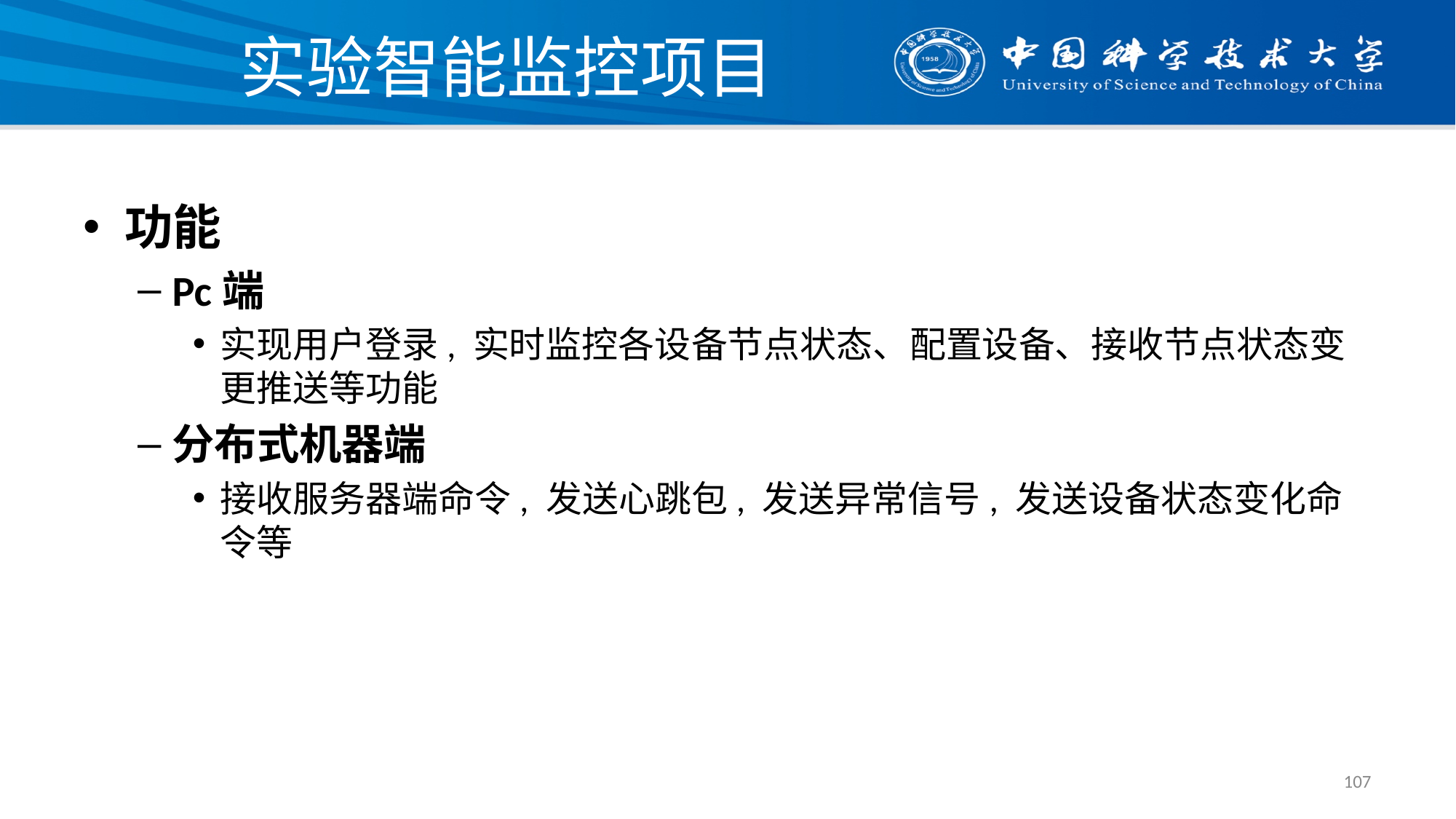

# 实验智能监控项目
功能
Pc端
实现用户登录, 实时监控各设备节点状态、配置设备、接收节点状态变更推送等功能
分布式机器端
接收服务器端命令, 发送心跳包, 发送异常信号, 发送设备状态变化命令等
107